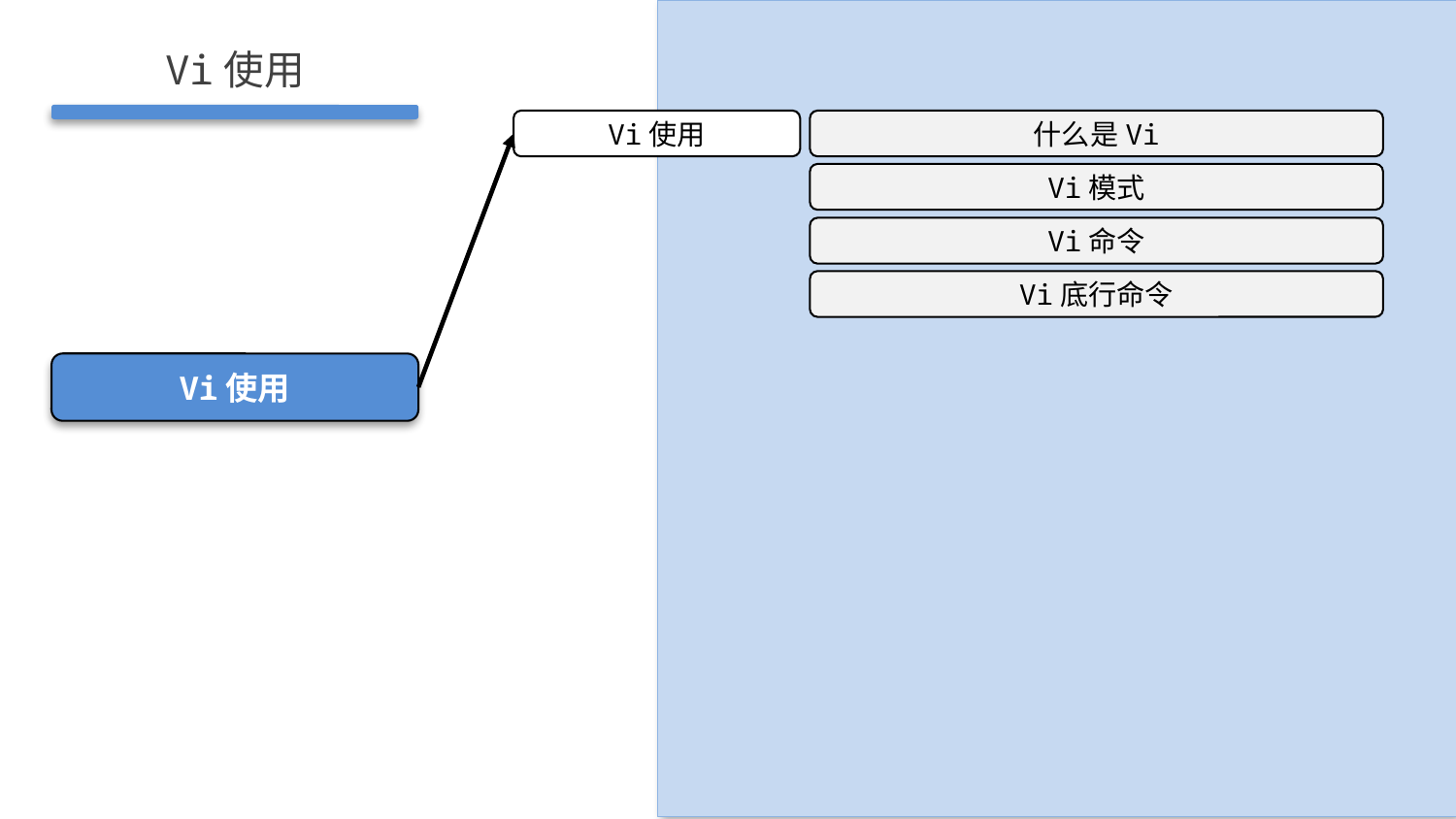

Vi使用
Vi使用
什么是Vi
Vi模式
Vi命令
Vi底行命令
Vi使用